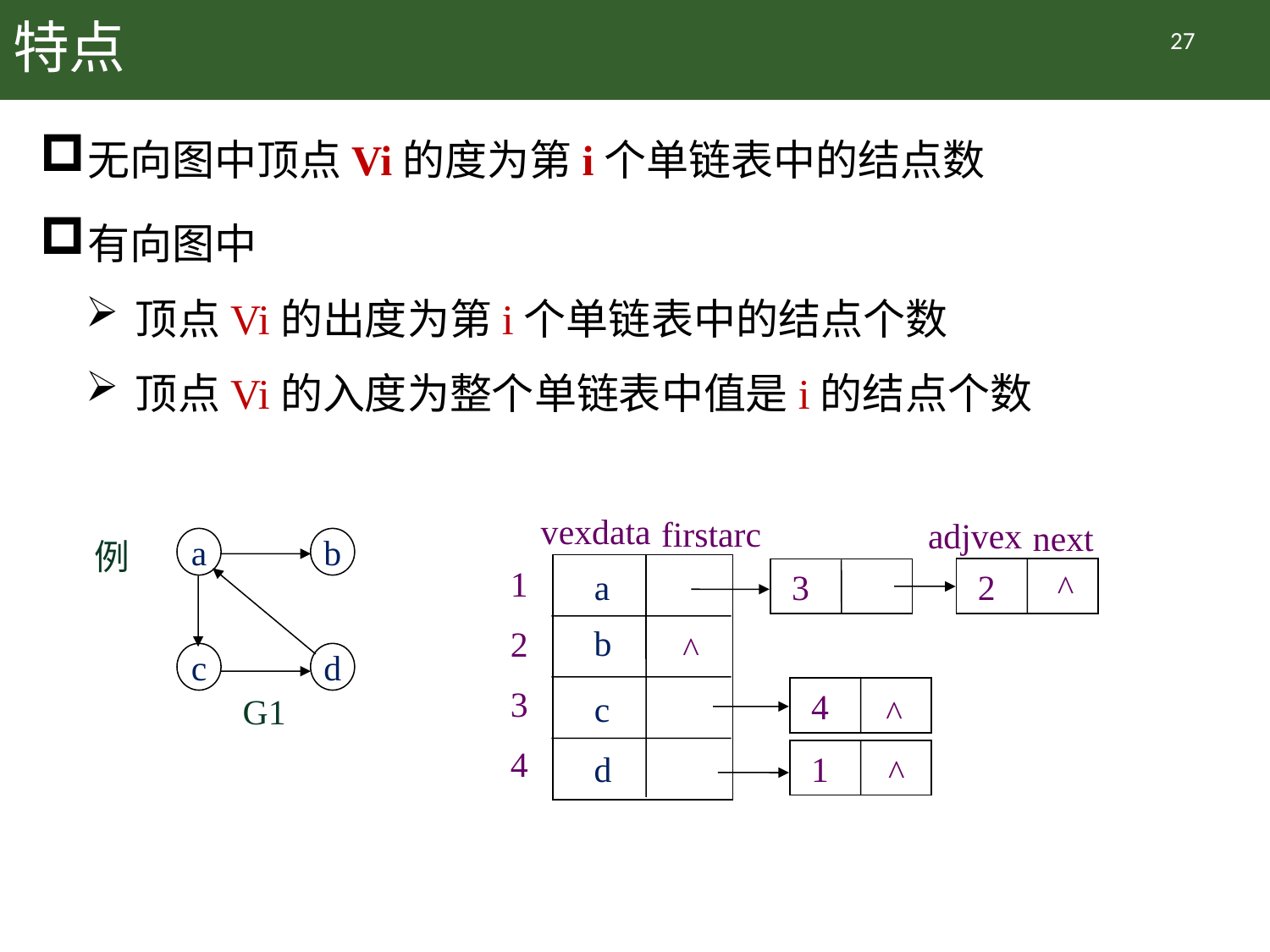

# 特点
27
无向图中顶点Vi的度为第i个单链表中的结点数
有向图中
顶点Vi的出度为第i个单链表中的结点个数
顶点Vi的入度为整个单链表中值是i的结点个数

vexdata
firstarc
adjvex
next

1
 2

 3

a
b
c
d
^

2

^
3

 4

^

4

 1

^

a
b

c
d

G1
例